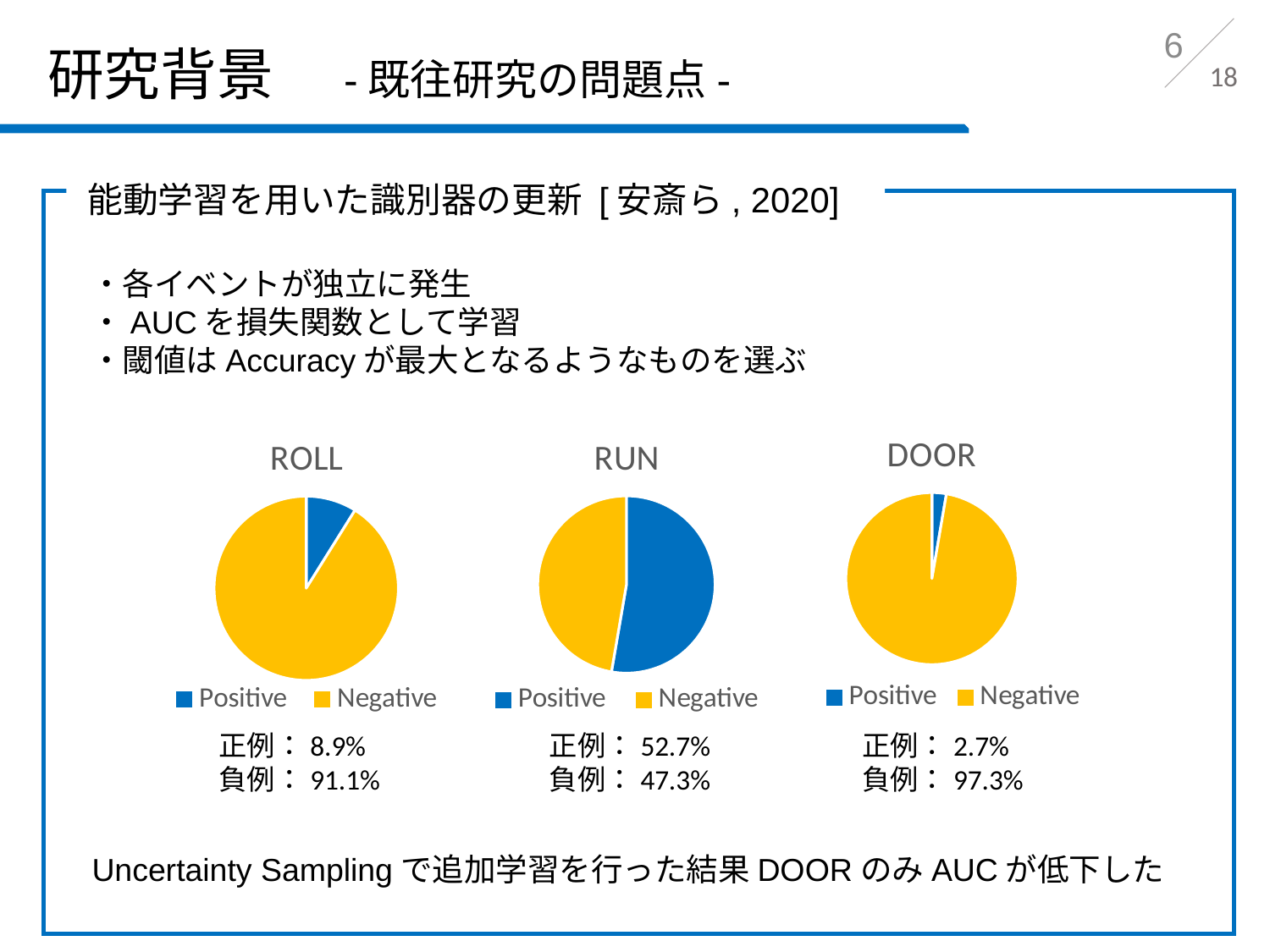

6
研究背景　-既往研究の問題点-
18

能動学習を用いた識別器の更新 [安斎ら, 2020]

・各イベントが独立に発生
・AUCを損失関数として学習
・閾値はAccuracyが最大となるようなものを選ぶ

### Chart: DOOR

| Category | DOOR |
|---|---|
| Positive | 0.027 |
| Negative | 0.973 |

### Chart:

| Category | ROLL |
|---|---|
| Positive | 0.089 |
| Negative | 0.911 |

### Chart:

| Category | RUN |
|---|---|
| Positive | 0.527 |
| Negative | 0.473 |
正例：8.9%
負例：91.1%
正例：52.7%
負例：47.3%
正例：2.7%
負例：97.3%
Uncertainty Samplingで追加学習を行った結果DOORのみAUCが低下した